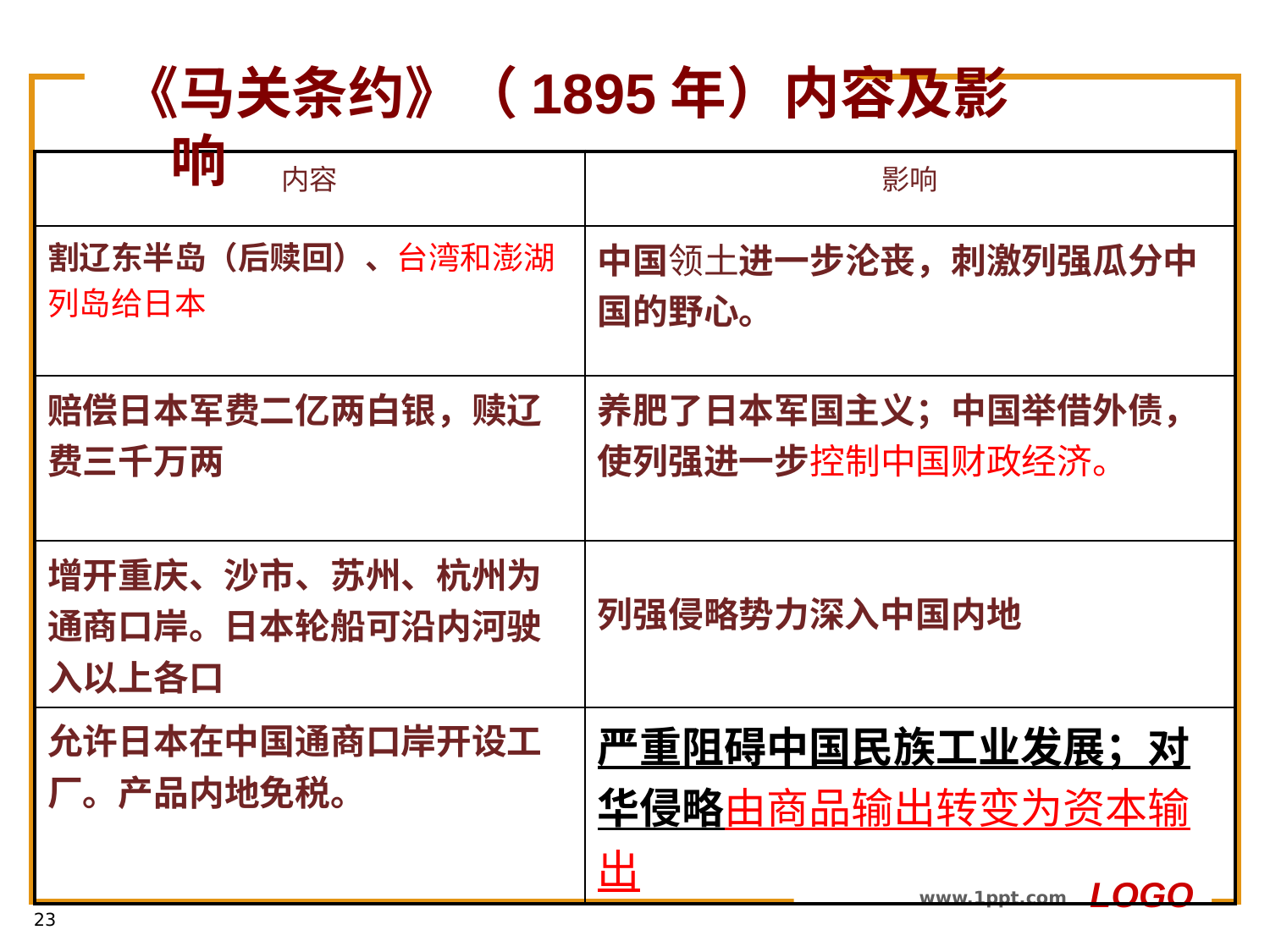

《马关条约》（1895年）内容及影响
| 内容 | 影响 |
| --- | --- |
| 割辽东半岛（后赎回）、台湾和澎湖列岛给日本 | 中国领土进一步沦丧，刺激列强瓜分中国的野心。 |
| 赔偿日本军费二亿两白银，赎辽费三千万两 | 养肥了日本军国主义；中国举借外债，使列强进一步控制中国财政经济。 |
| 增开重庆、沙市、苏州、杭州为通商口岸。日本轮船可沿内河驶入以上各口 | 列强侵略势力深入中国内地 |
| 允许日本在中国通商口岸开设工厂。产品内地免税。 | 严重阻碍中国民族工业发展；对华侵略由商品输出转变为资本输出 |
LOGO
www.1ppt.com
23